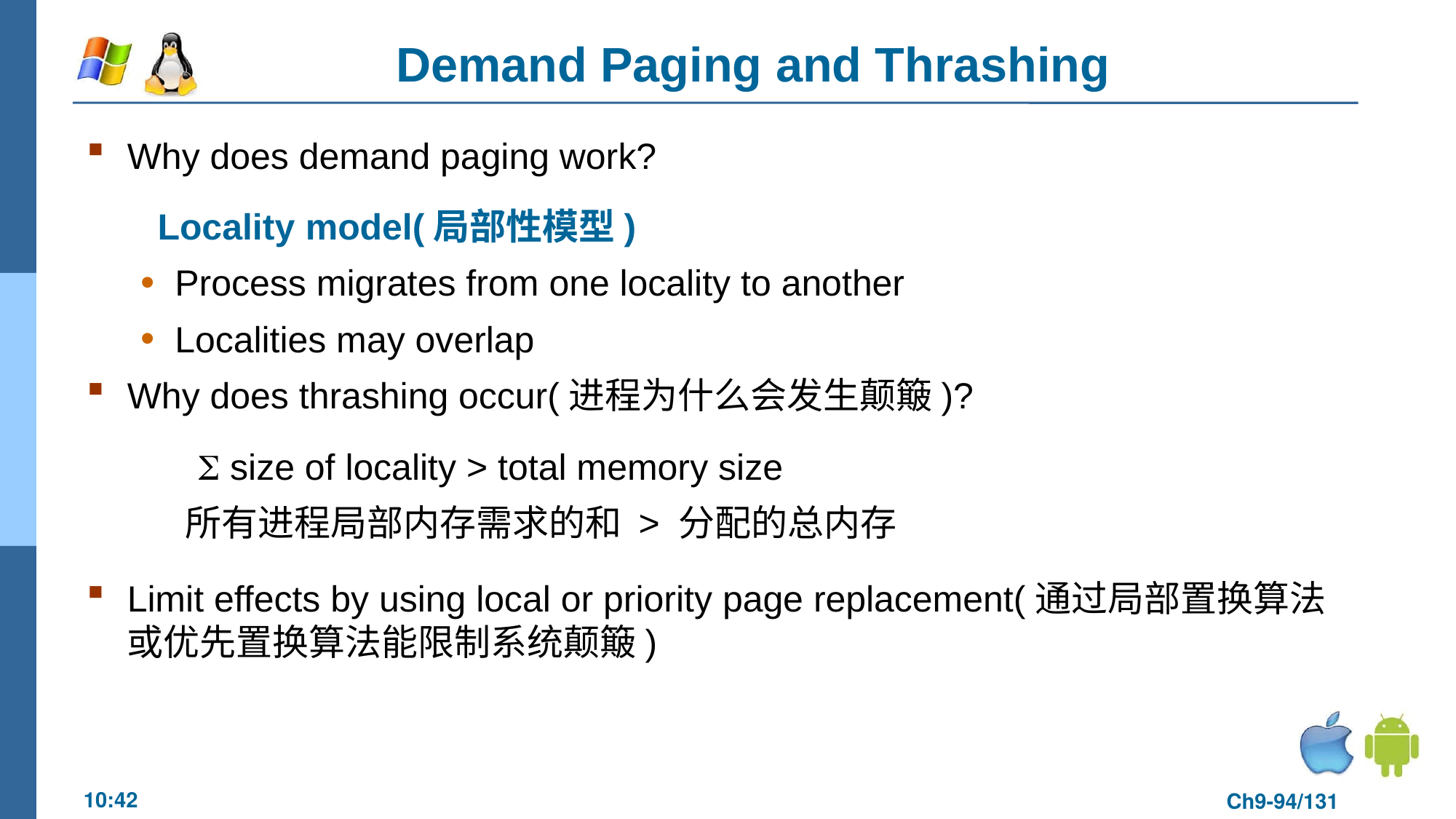

# Demand Paging and Thrashing
Why does demand paging work?
       Locality model(局部性模型)
Process migrates from one locality to another
Localities may overlap
Why does thrashing occur(进程为什么会发生颠簸)?
       Σ size of locality > total memory size
           所有进程局部内存需求的和 > 分配的总内存

Limit effects by using local or priority page replacement(通过局部置换算法或优先置换算法能限制系统颠簸)